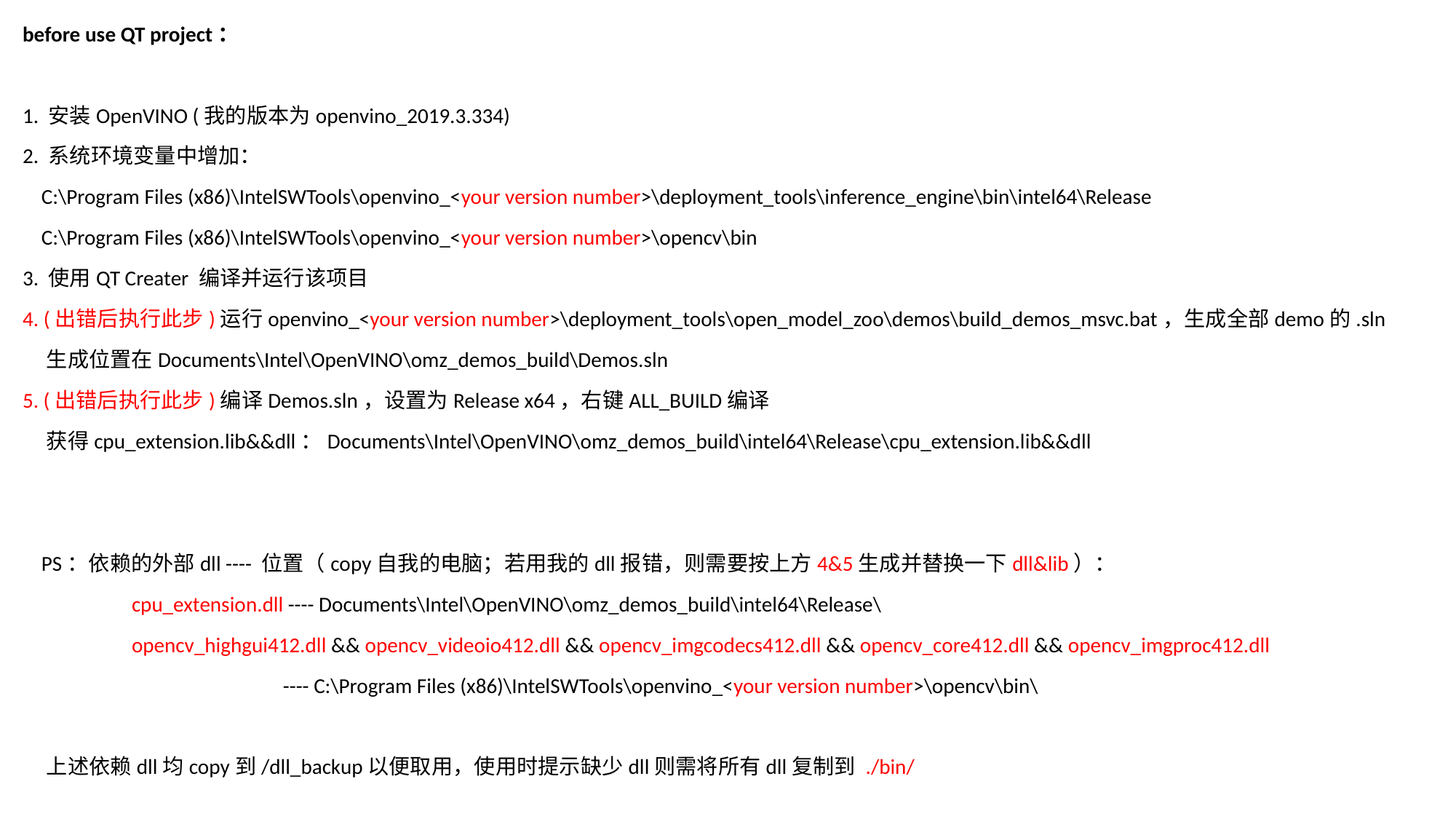

before use QT project：

1. 安装OpenVINO (我的版本为openvino_2019.3.334)
2. 系统环境变量中增加：
    C:\Program Files (x86)\IntelSWTools\openvino_<your version number>\deployment_tools\inference_engine\bin\intel64\Release
    C:\Program Files (x86)\IntelSWTools\openvino_<your version number>\opencv\bin
3. 使用QT Creater 编译并运行该项目
4. (出错后执行此步)运行openvino_<your version number>\deployment_tools\open_model_zoo\demos\build_demos_msvc.bat，生成全部demo的.sln
    生成位置在Documents\Intel\OpenVINO\omz_demos_build\Demos.sln
5. (出错后执行此步)编译Demos.sln，设置为Release x64，右键ALL_BUILD编译
    获得cpu_extension.lib&&dll：Documents\Intel\OpenVINO\omz_demos_build\intel64\Release\cpu_extension.lib&&dll

    PS：依赖的外部dll ---- 位置（copy自我的电脑；若用我的dll报错，则需要按上方4&5生成并替换一下dll&lib）：
	cpu_extension.dll ---- Documents\Intel\OpenVINO\omz_demos_build\intel64\Release\
	opencv_highgui412.dll && opencv_videoio412.dll && opencv_imgcodecs412.dll && opencv_core412.dll && opencv_imgproc412.dll
	                                ---- C:\Program Files (x86)\IntelSWTools\openvino_<your version number>\opencv\bin\

    上述依赖dll均copy到/dll_backup以便取用，使用时提示缺少dll则需将所有dll复制到 ./bin/